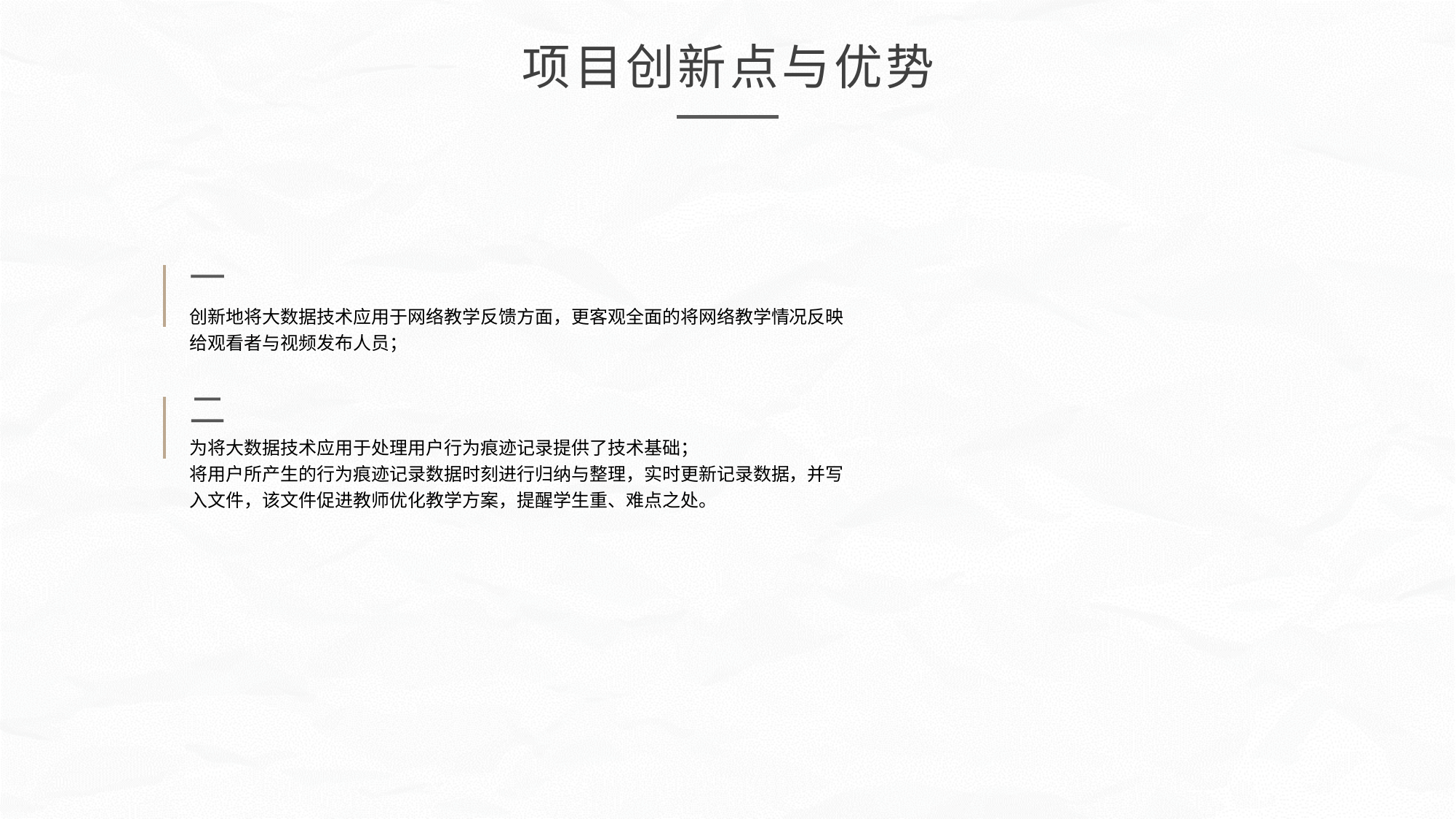

项目创新点与优势
一
创新地将大数据技术应用于网络教学反馈方面，更客观全面的将网络教学情况反映给观看者与视频发布人员；
二
为将大数据技术应用于处理用户行为痕迹记录提供了技术基础；
将用户所产生的行为痕迹记录数据时刻进行归纳与整理，实时更新记录数据，并写入文件，该文件促进教师优化教学方案，提醒学生重、难点之处。